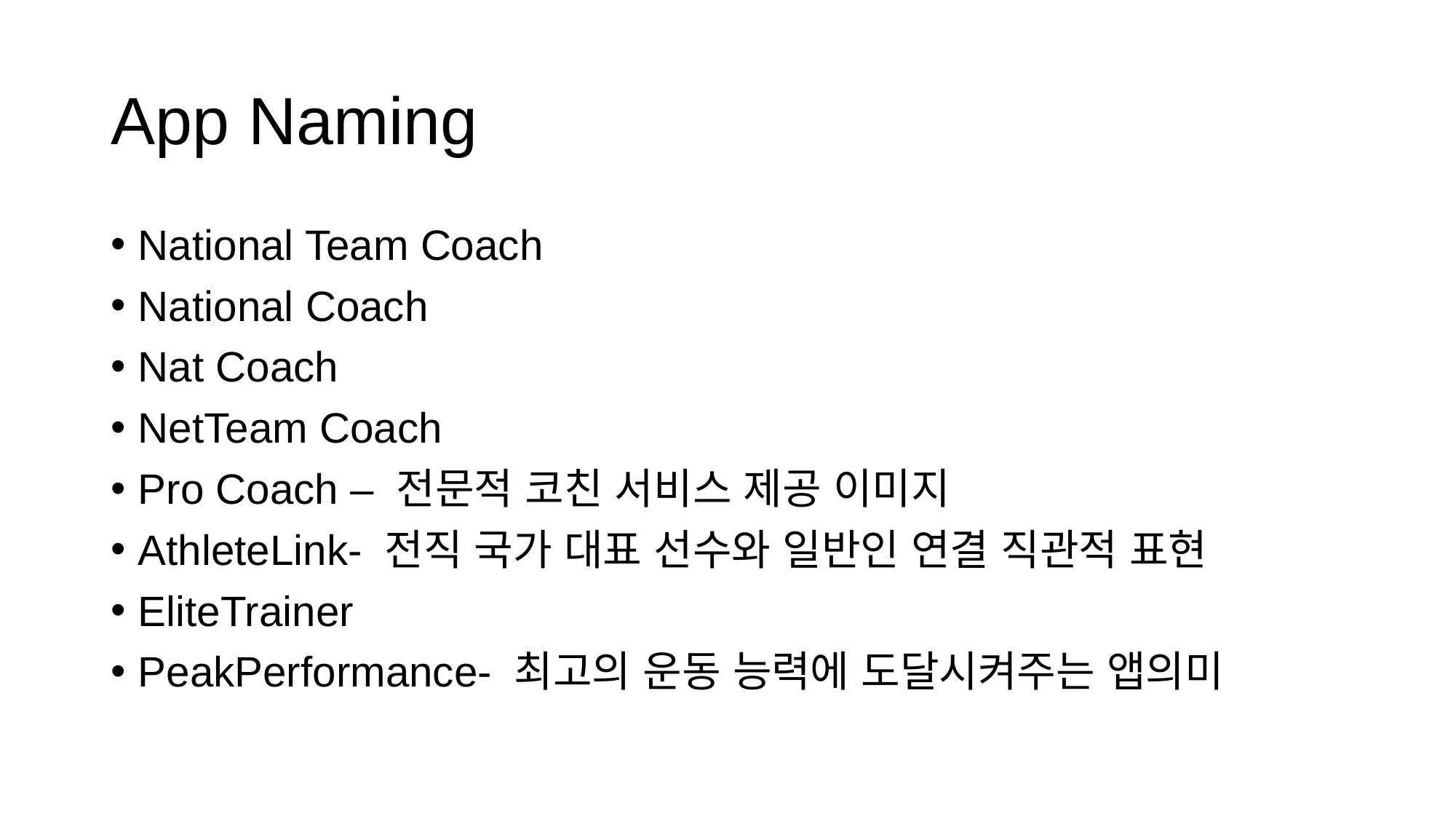

# App Naming
National Team Coach
National Coach
Nat Coach
NetTeam Coach
Pro Coach – 전문적 코친 서비스 제공 이미지
AthleteLink- 전직 국가 대표 선수와 일반인 연결 직관적 표현
EliteTrainer
PeakPerformance- 최고의 운동 능력에 도달시켜주는 앱의미